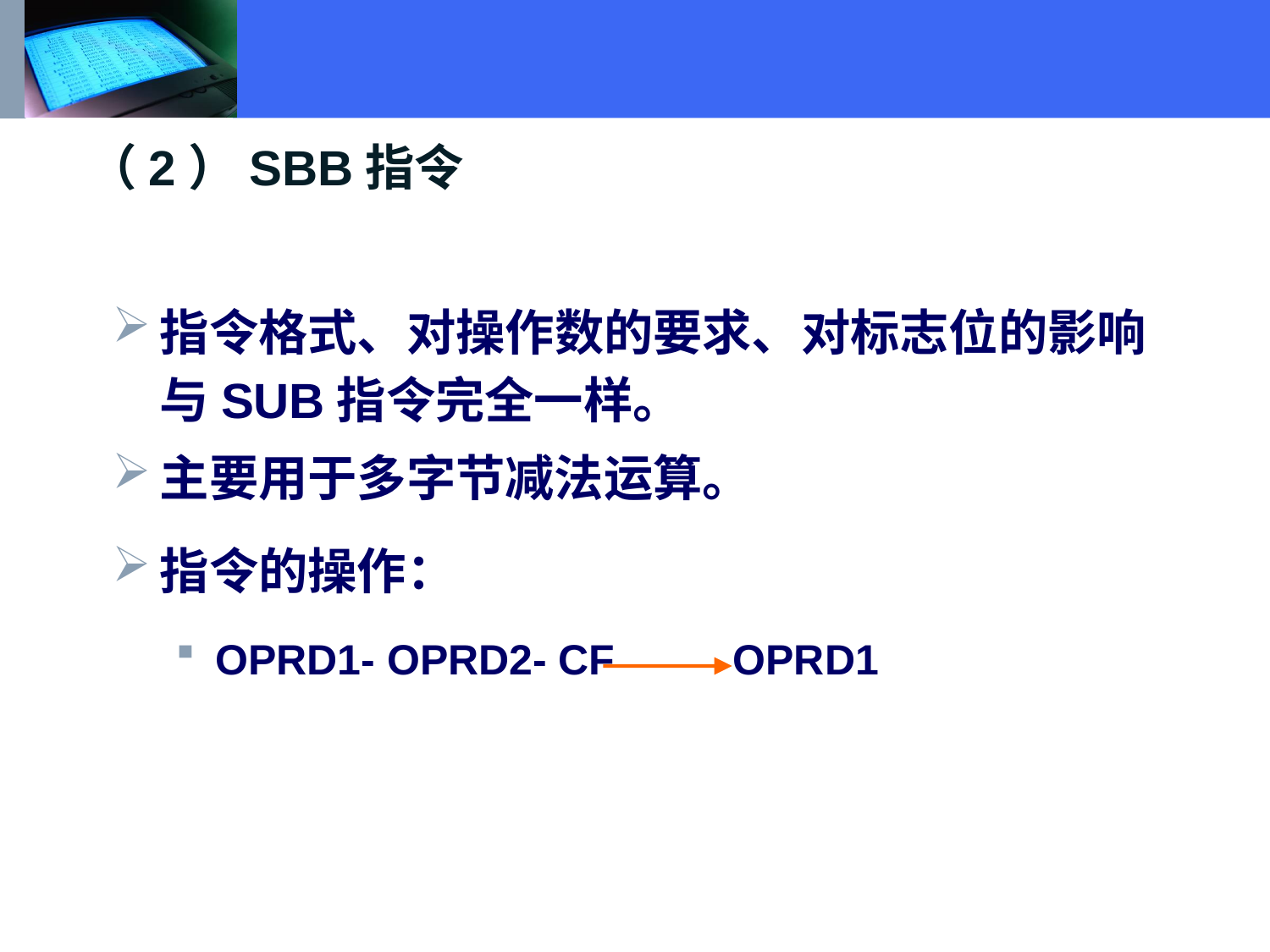

（2）SBB指令
指令格式、对操作数的要求、对标志位的影响与SUB指令完全一样。
主要用于多字节减法运算。
指令的操作：
OPRD1- OPRD2- CF          OPRD1